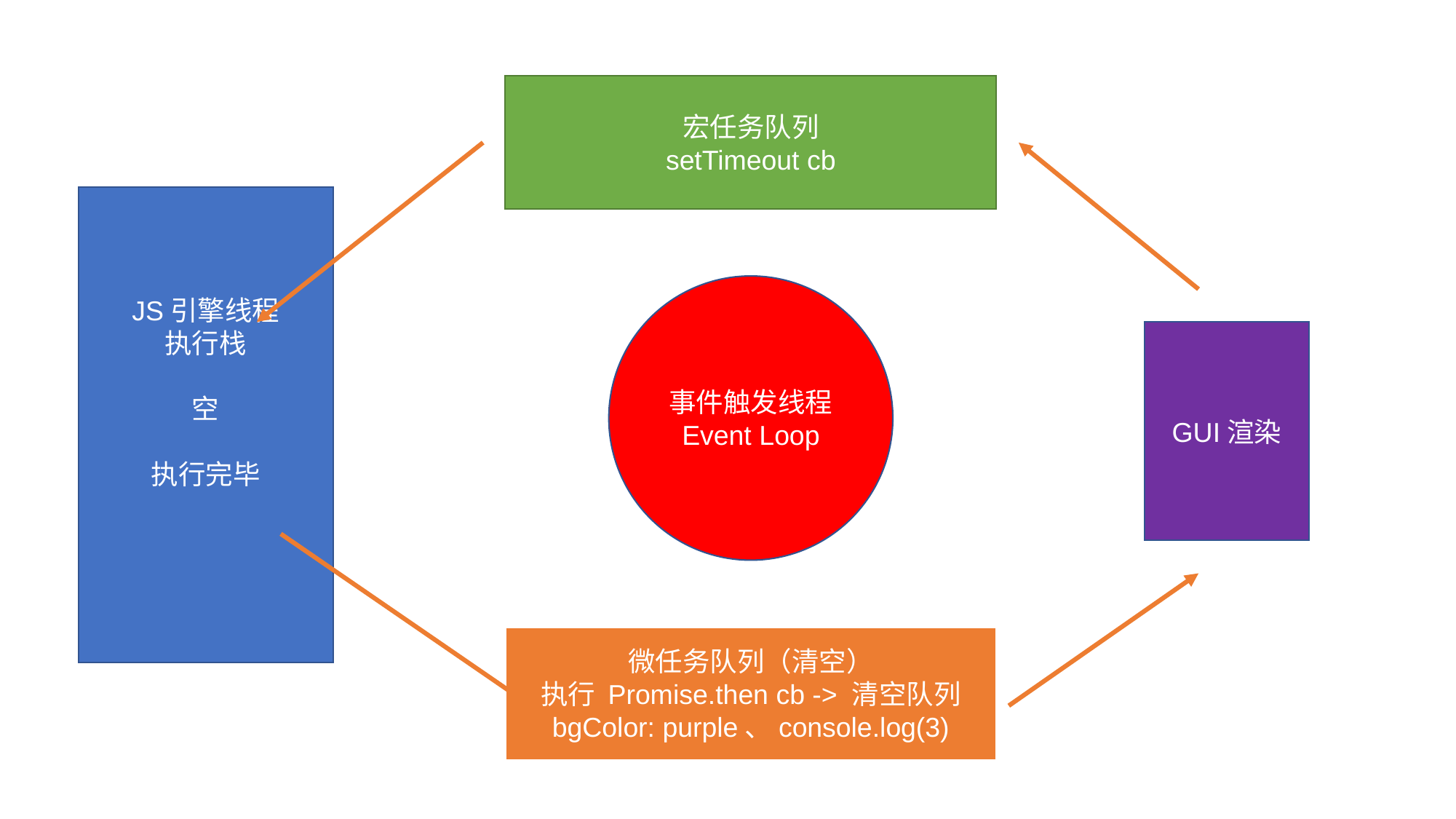

宏任务队列
setTimeout cb
JS引擎线程
执行栈

空

执行完毕

事件触发线程
Event Loop
GUI渲染
微任务队列（清空）
执行 Promise.then cb -> 清空队列
bgColor: purple、console.log(3)